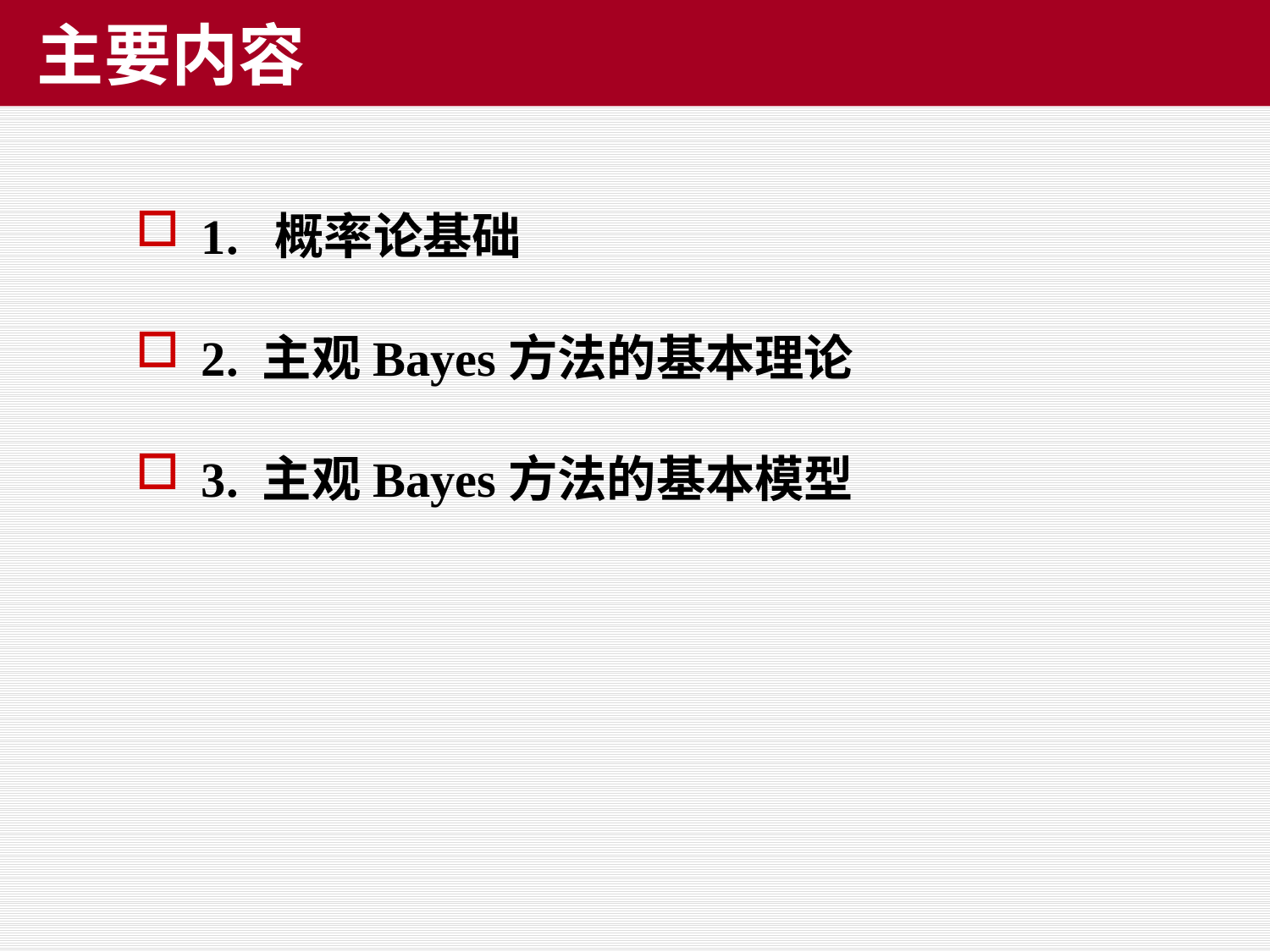

# 主要内容
1.  概率论基础
2. 主观Bayes方法的基本理论
3. 主观Bayes方法的基本模型